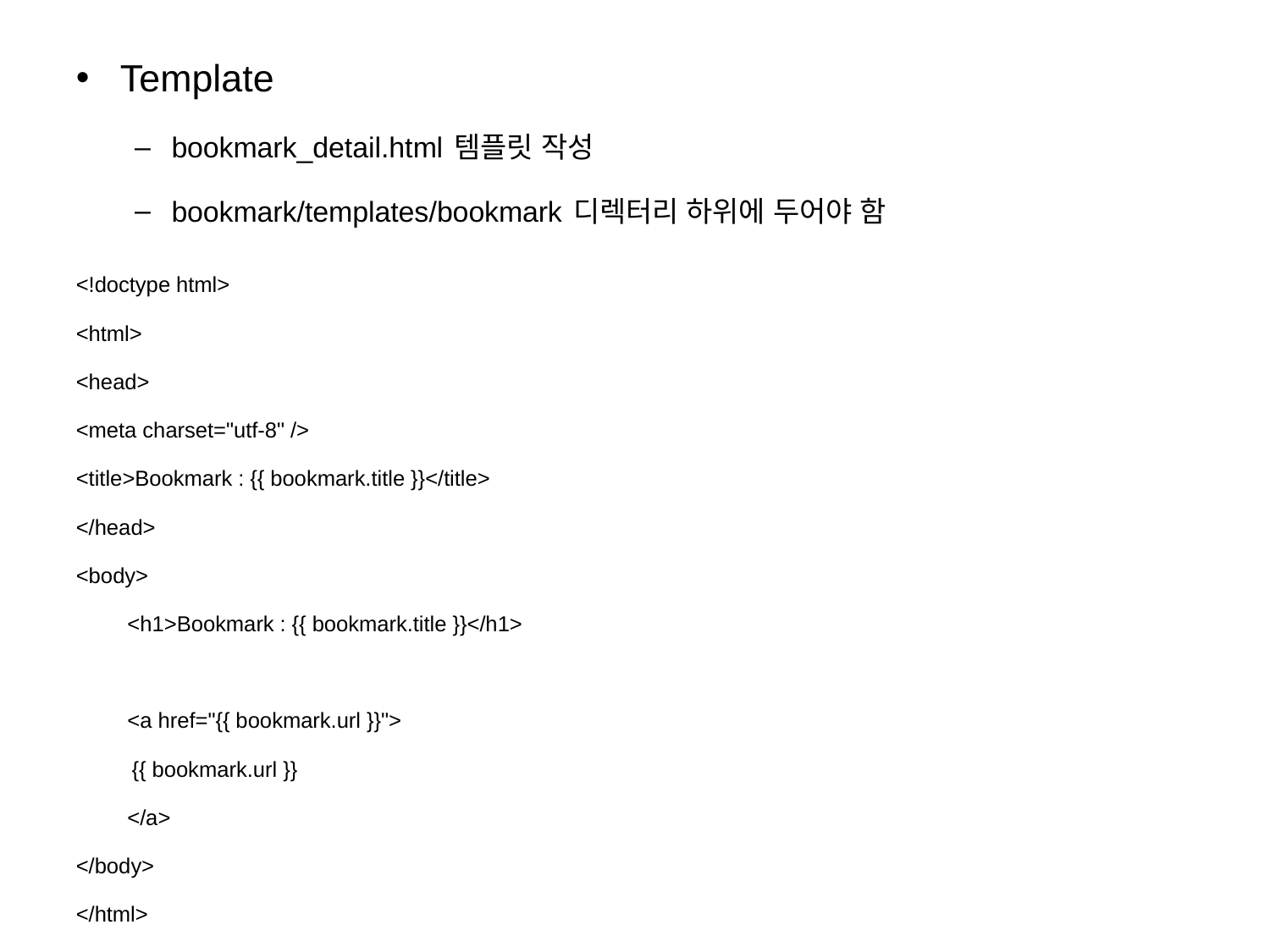

Template
bookmark_detail.html 템플릿 작성
bookmark/templates/bookmark 디렉터리 하위에 두어야 함

<!doctype html>
<html>
<head>
<meta charset="utf-8" />
<title>Bookmark : {{ bookmark.title }}</title>
</head>
<body>
<h1>Bookmark : {{ bookmark.title }}</h1>

<a href="{{ bookmark.url }}">
	{{ bookmark.url }}
</a>
</body>
</html>